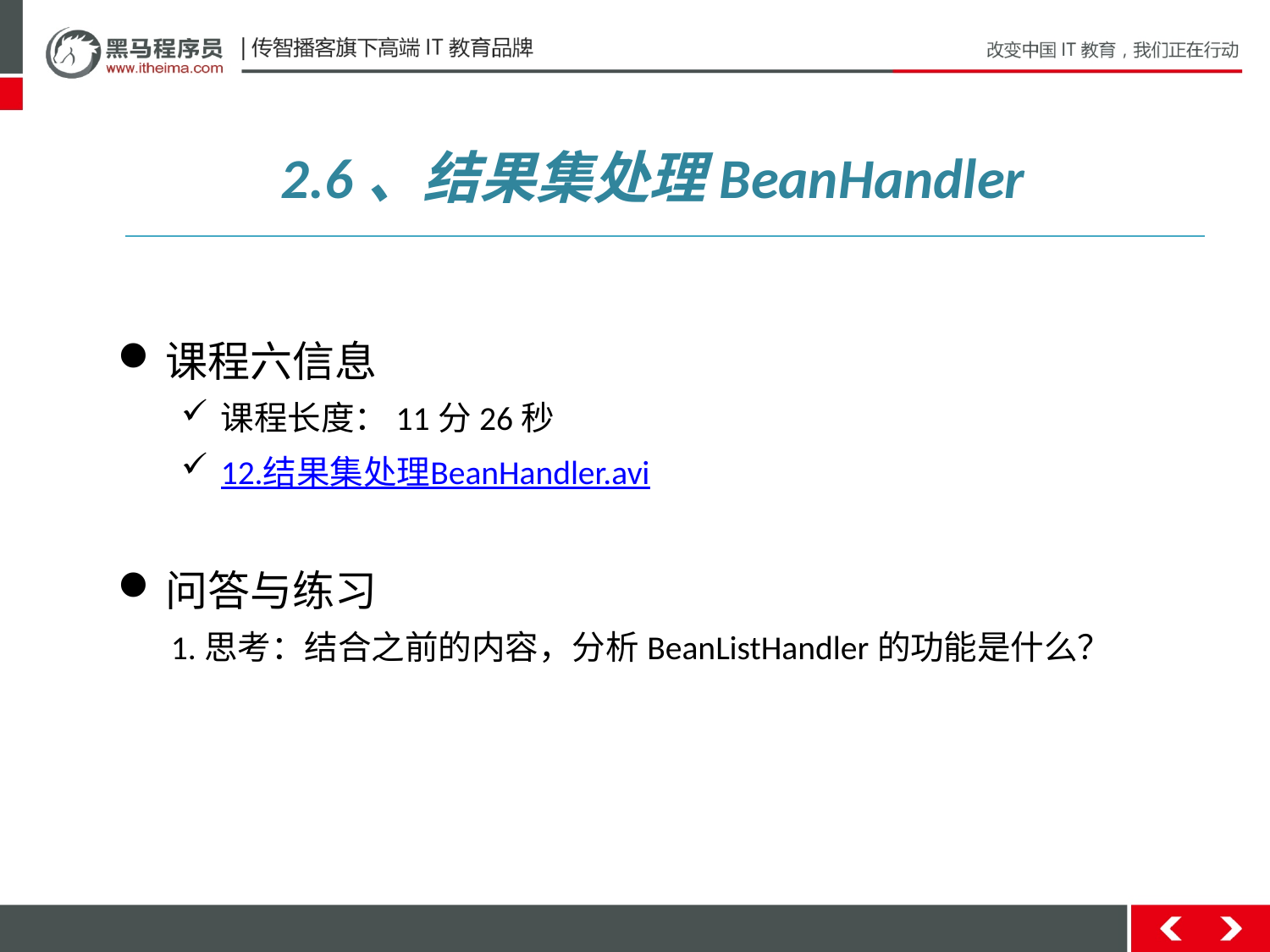

2.6、结果集处理BeanHandler

课程六信息
课程长度：11分26秒
12.结果集处理BeanHandler.avi

问答与练习
       1.思考：结合之前的内容，分析BeanListHandler的功能是什么？